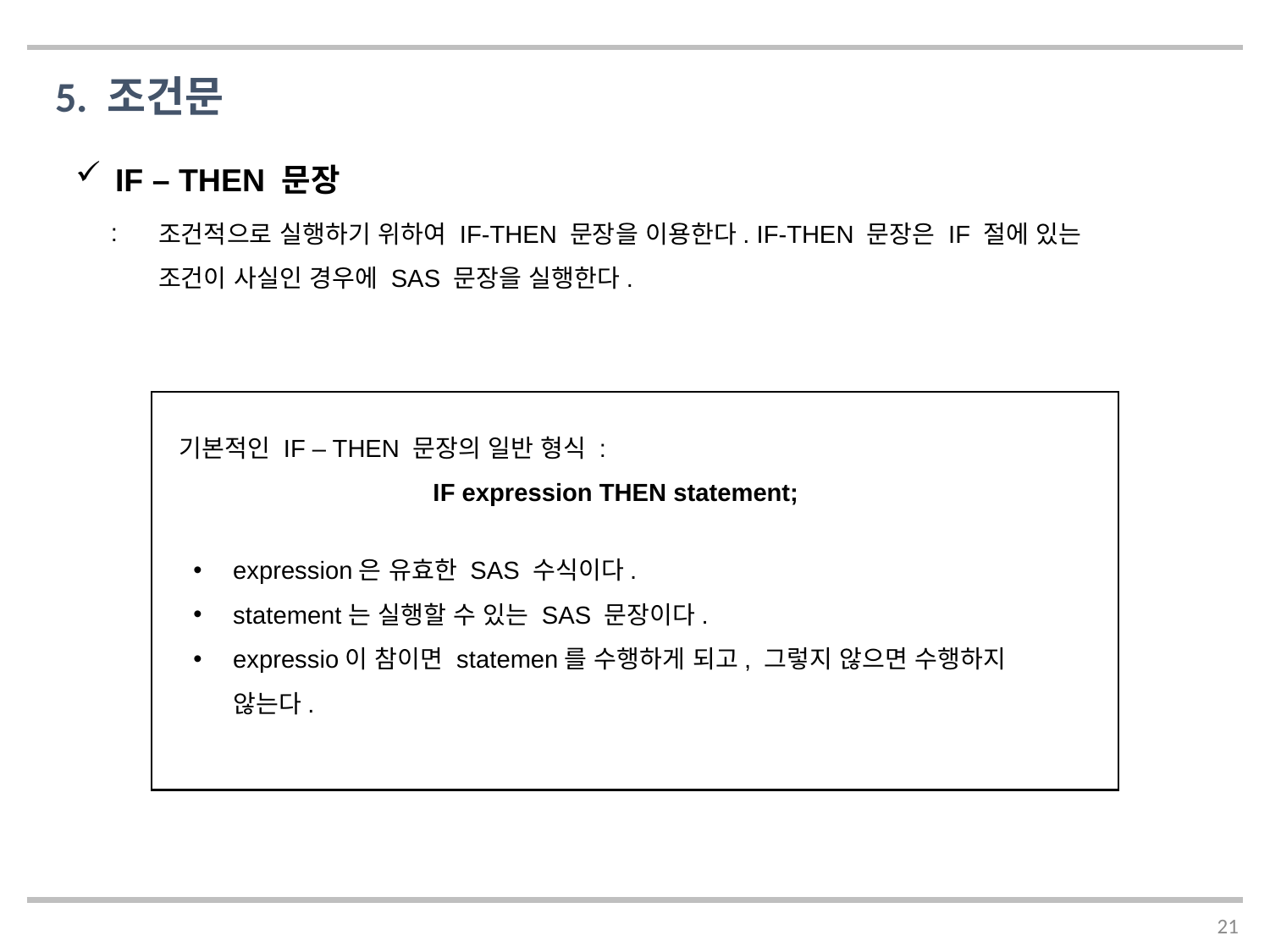

5. 조건문
IF – THEN 문장
조건적으로 실행하기 위하여 IF-THEN 문장을 이용한다. IF-THEN 문장은 IF 절에 있는 조건이 사실인 경우에 SAS 문장을 실행한다.

기본적인 IF – THEN 문장의 일반 형식 :
		IF expression THEN statement;
expression은 유효한 SAS 수식이다.
statement는 실행할 수 있는 SAS 문장이다.
expressio이 참이면 statemen를 수행하게 되고, 그렇지 않으면 수행하지 않는다.